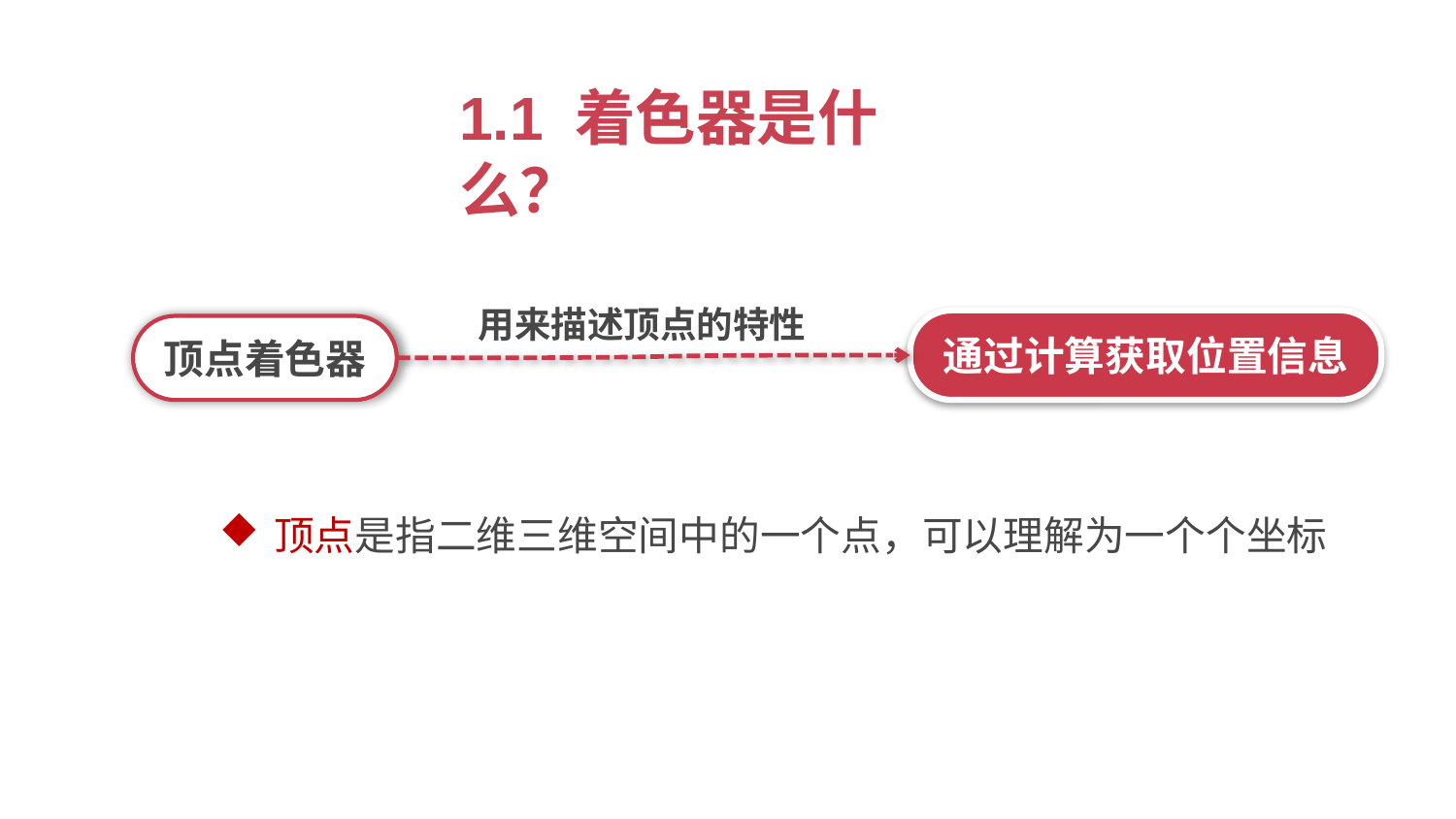

1.1 着色器是什么？
用来描述顶点的特性
通过计算获取位置信息
顶点着色器
顶点是指⼆维三维空间中的⼀个点，可以理解为一个个坐标